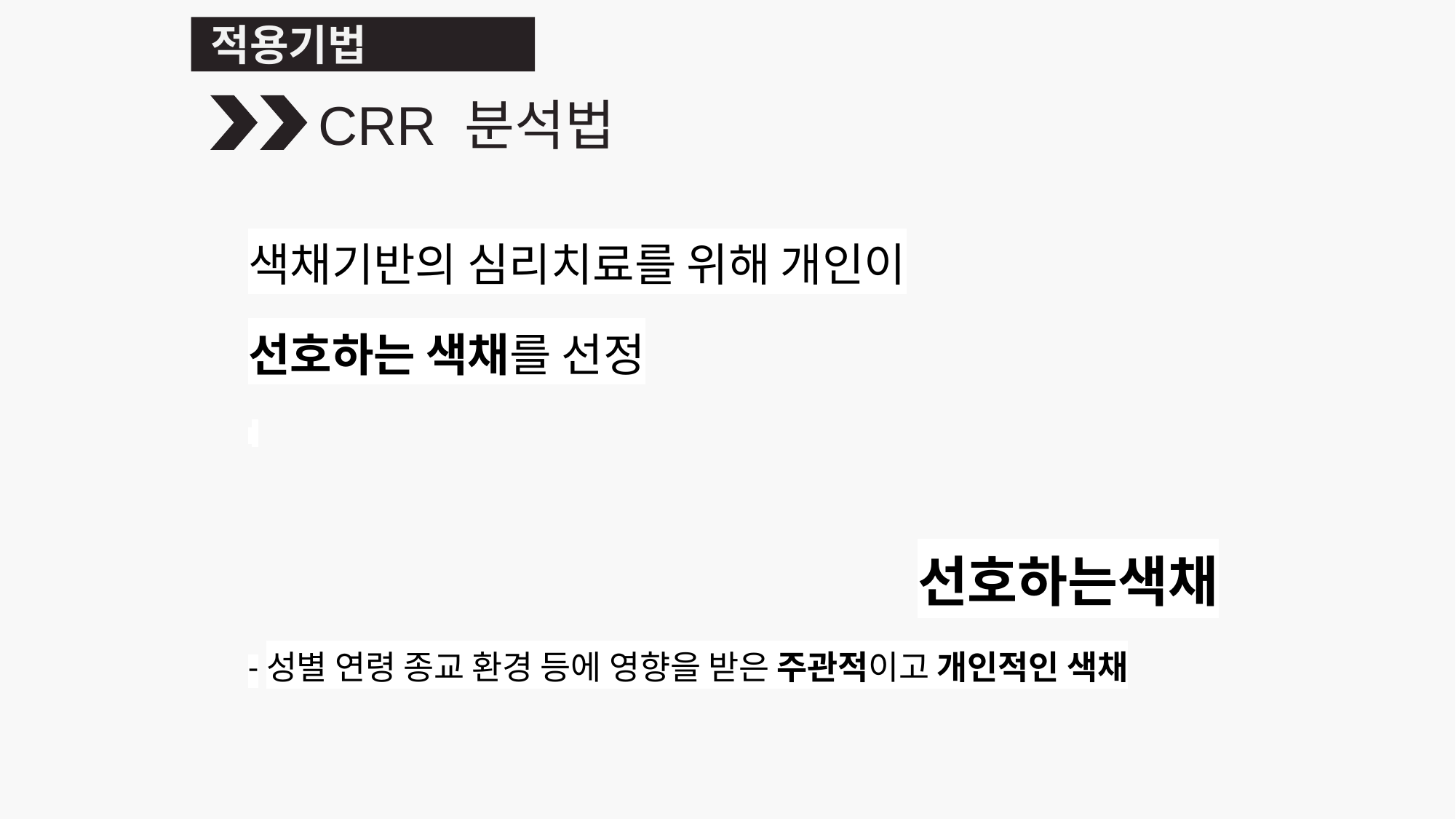

적용기법

CRR 분석법

색채기반의 심리치료를 위해 개인이
선호하는 색채를 선정

선호하는색채
-성별 연령 종교 환경 등에 영향을 받은 주관적이고 개인적인 색채